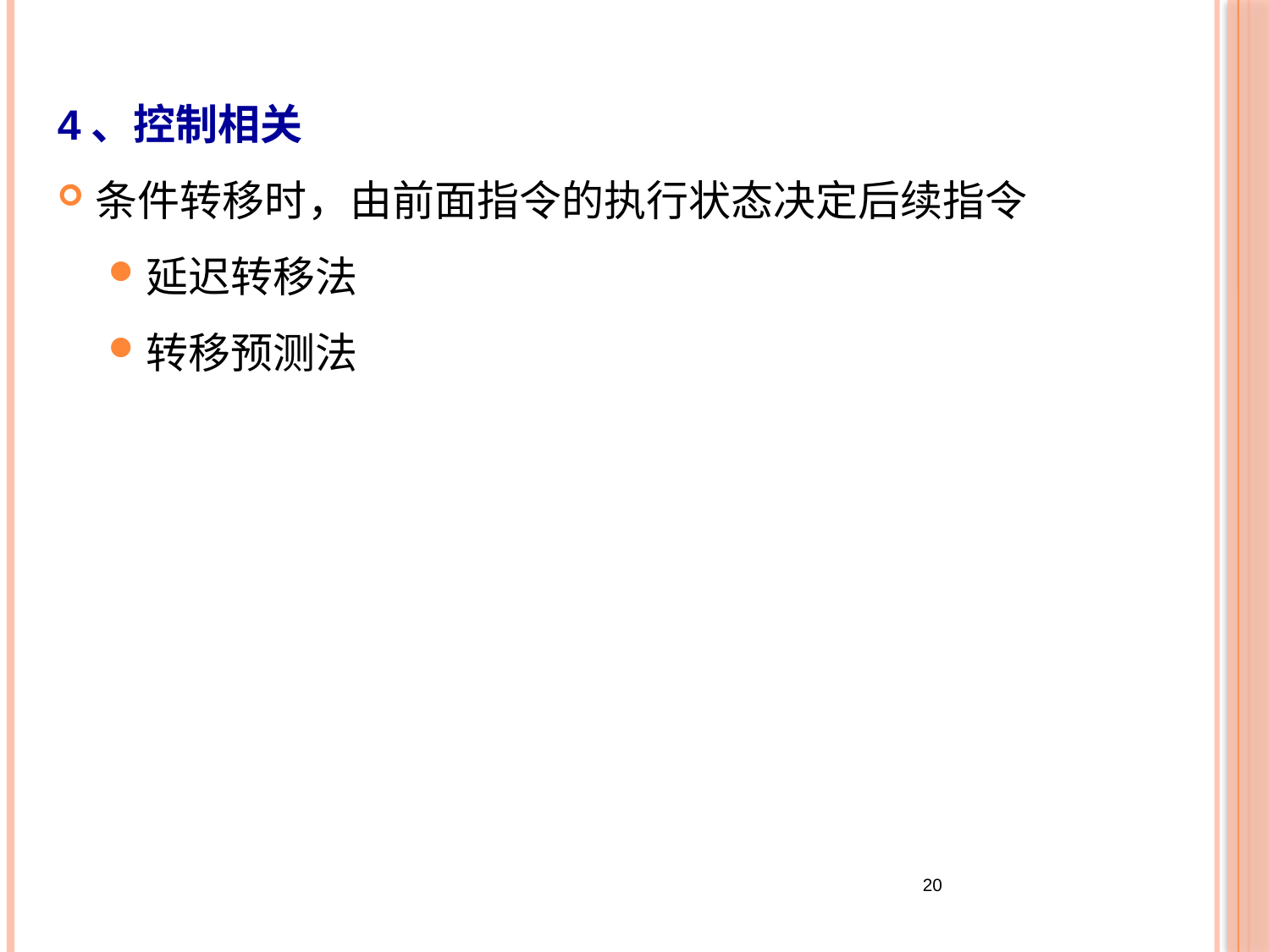

4、控制相关
条件转移时，由前面指令的执行状态决定后续指令
延迟转移法
转移预测法
20